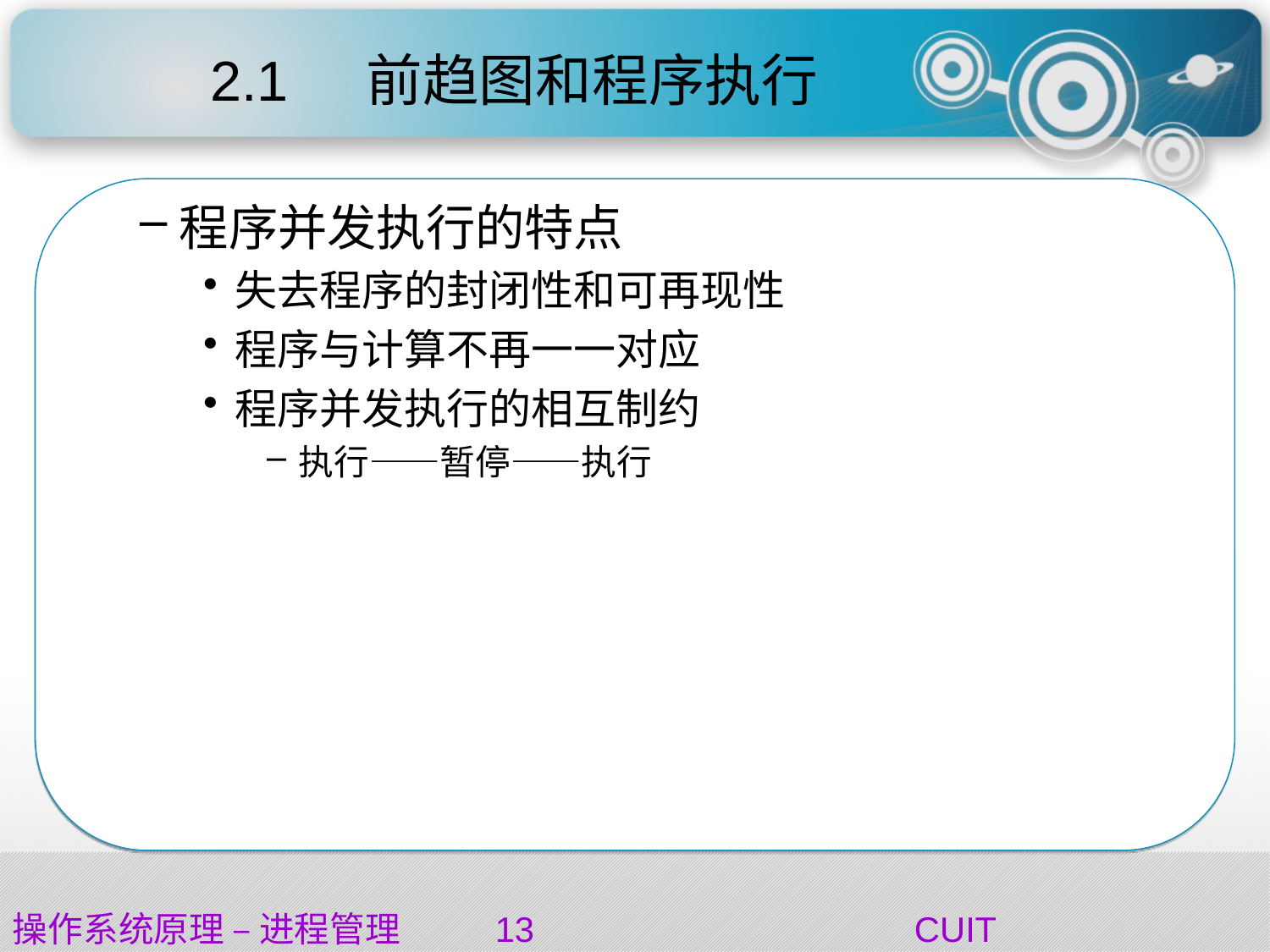

# 2.1	 前趋图和程序执行
程序并发执行的特点
失去程序的封闭性和可再现性
程序与计算不再一一对应
程序并发执行的相互制约
执行——暂停——执行